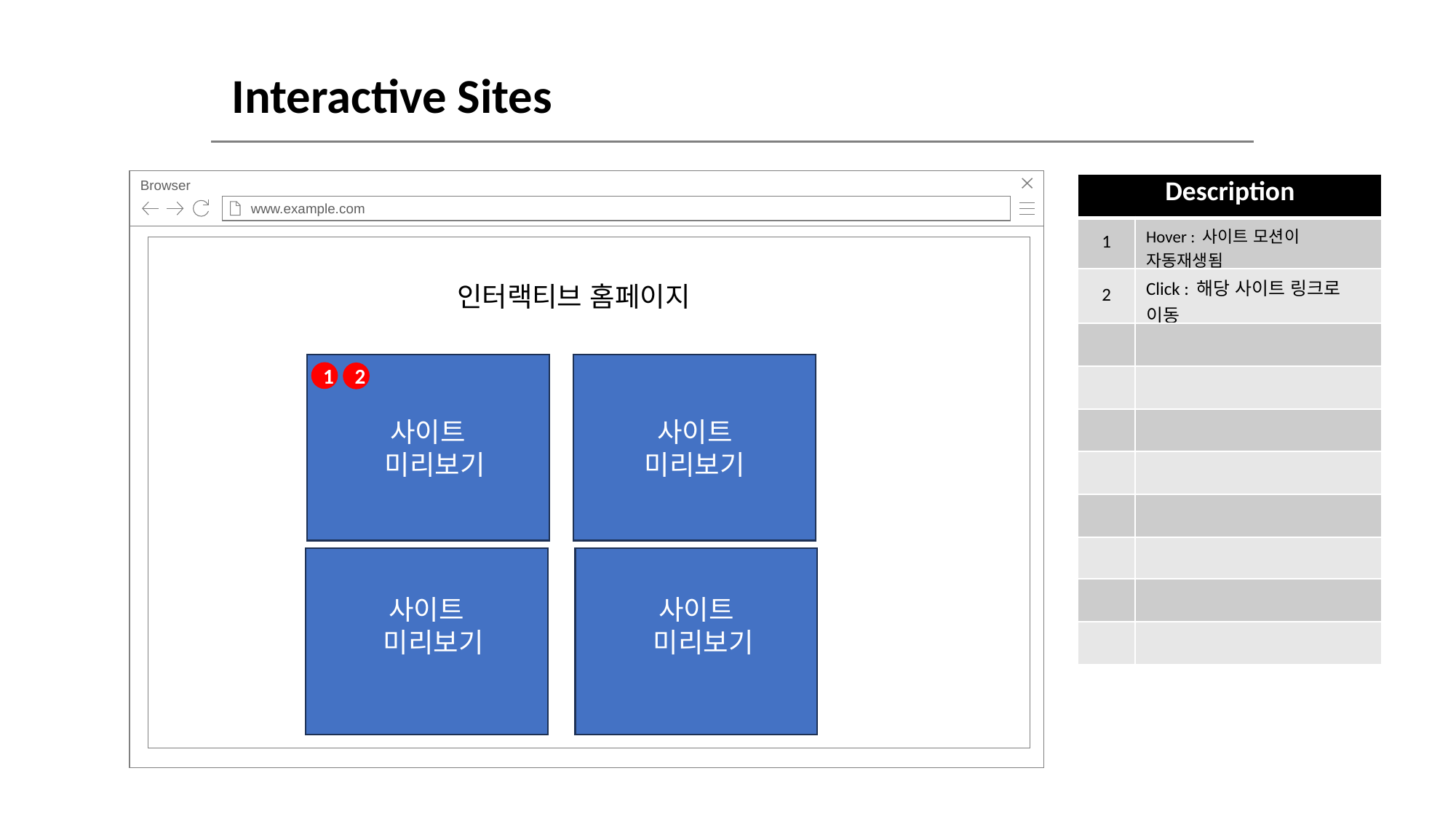

Interactive Sites
Browser

www.example.com

| Description |  |
| --- | --- |
| 1 | Hover : 사이트 모션이 자동재생됨 |
| 2 | Click : 해당 사이트 링크로 이동 |
|  |  |
|  |  |
|  |  |
|  |  |
|  |  |
|  |  |
|  |  |
|  |  |

인터랙티브 홈페이지
사이트
 미리보기

사이트
미리보기

1
2
사이트
 미리보기

사이트
 미리보기